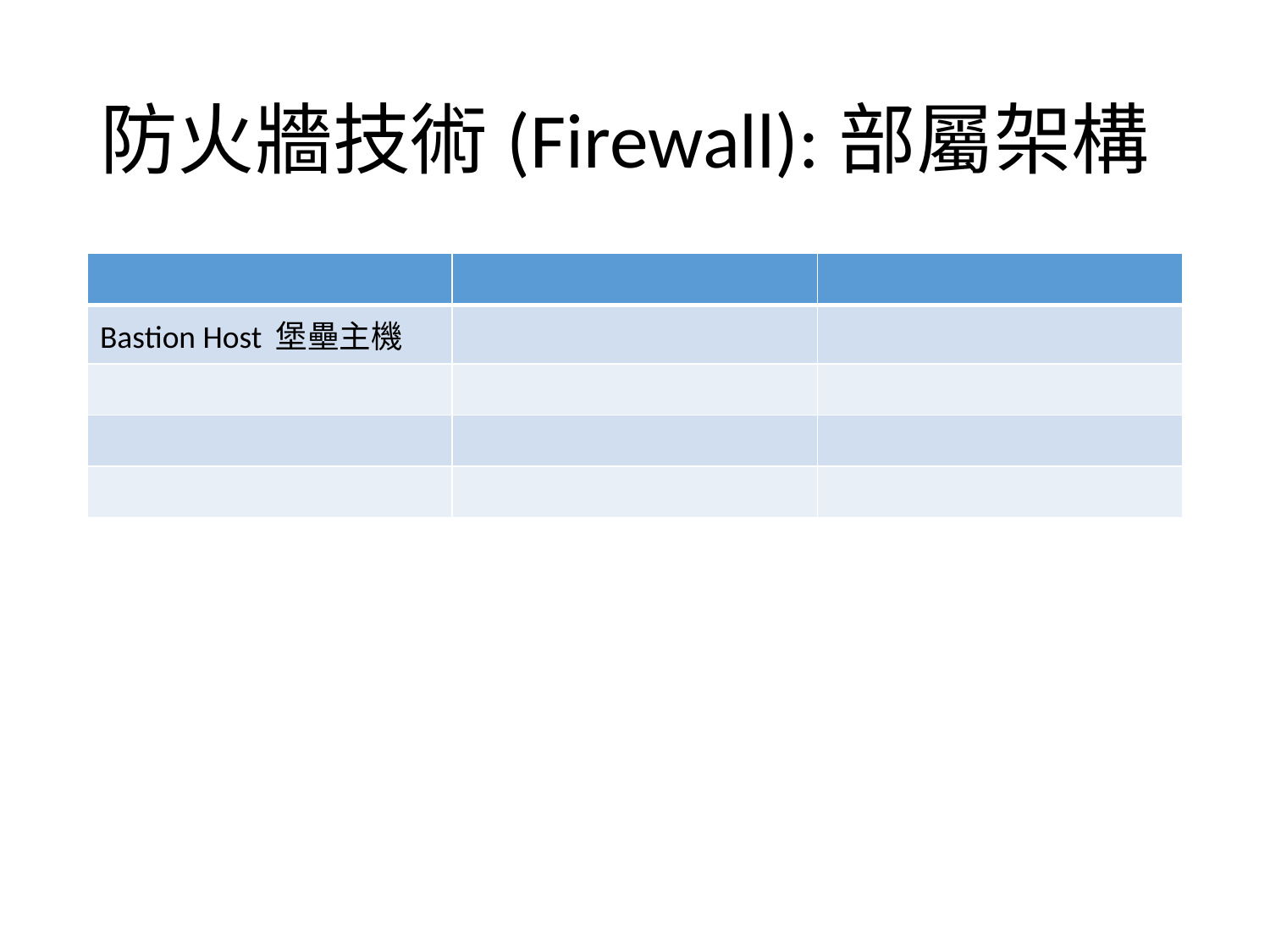

# 防火牆技術(Firewall):部屬架構
|  |  |  |
| --- | --- | --- |
| Bastion Host 堡壘主機 |  |  |
|  |  |  |
|  |  |  |
|  |  |  |